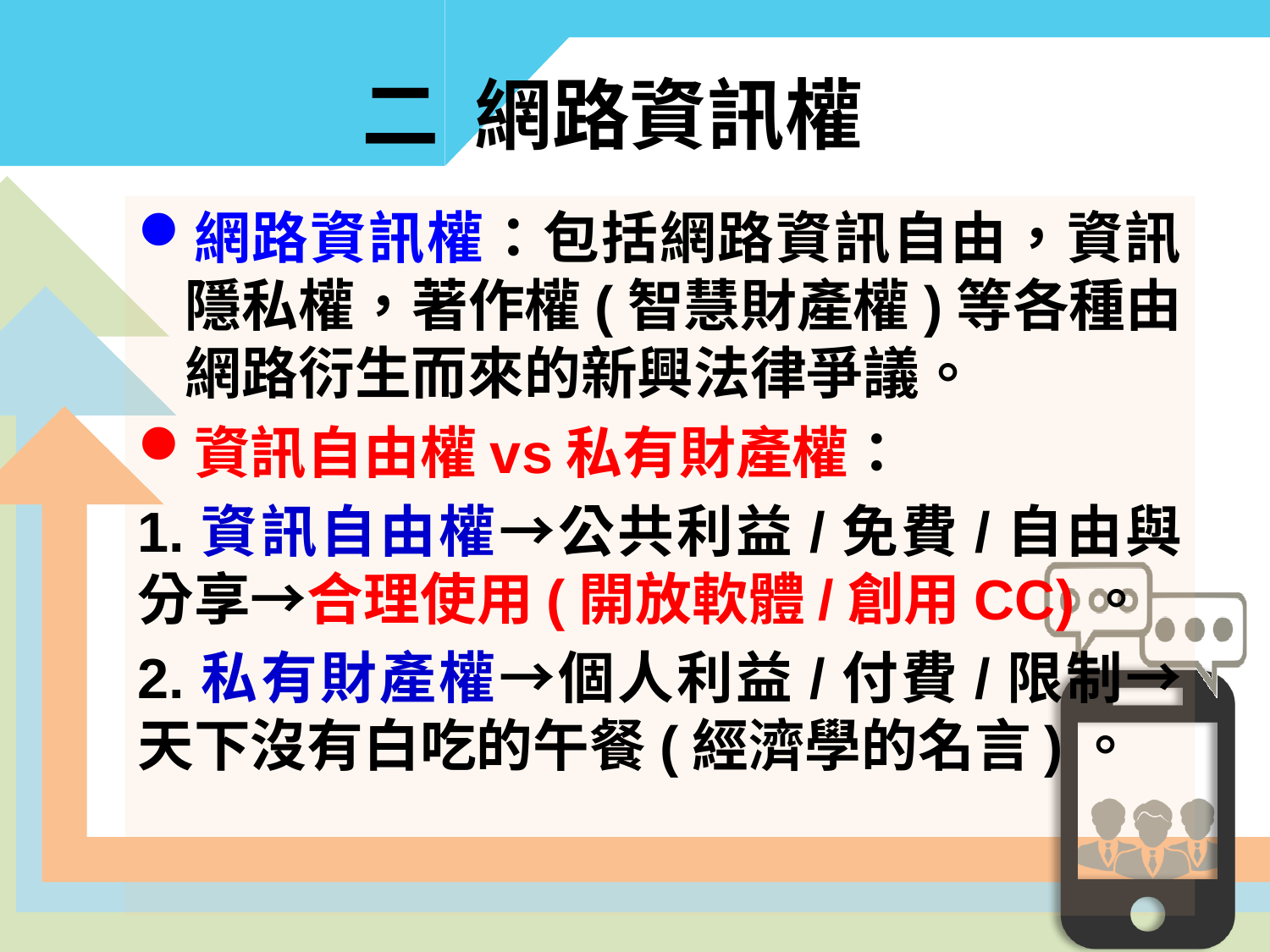

二  網路資訊權
網路資訊權：包括網路資訊自由，資訊隱私權，著作權(智慧財產權)等各種由網路衍生而來的新興法律爭議。
資訊自由權vs私有財產權：
1.資訊自由權→公共利益/免費/自由與分享→合理使用(開放軟體/創用CC)。
2.私有財產權→個人利益/付費/限制→ 天下沒有白吃的午餐(經濟學的名言)。